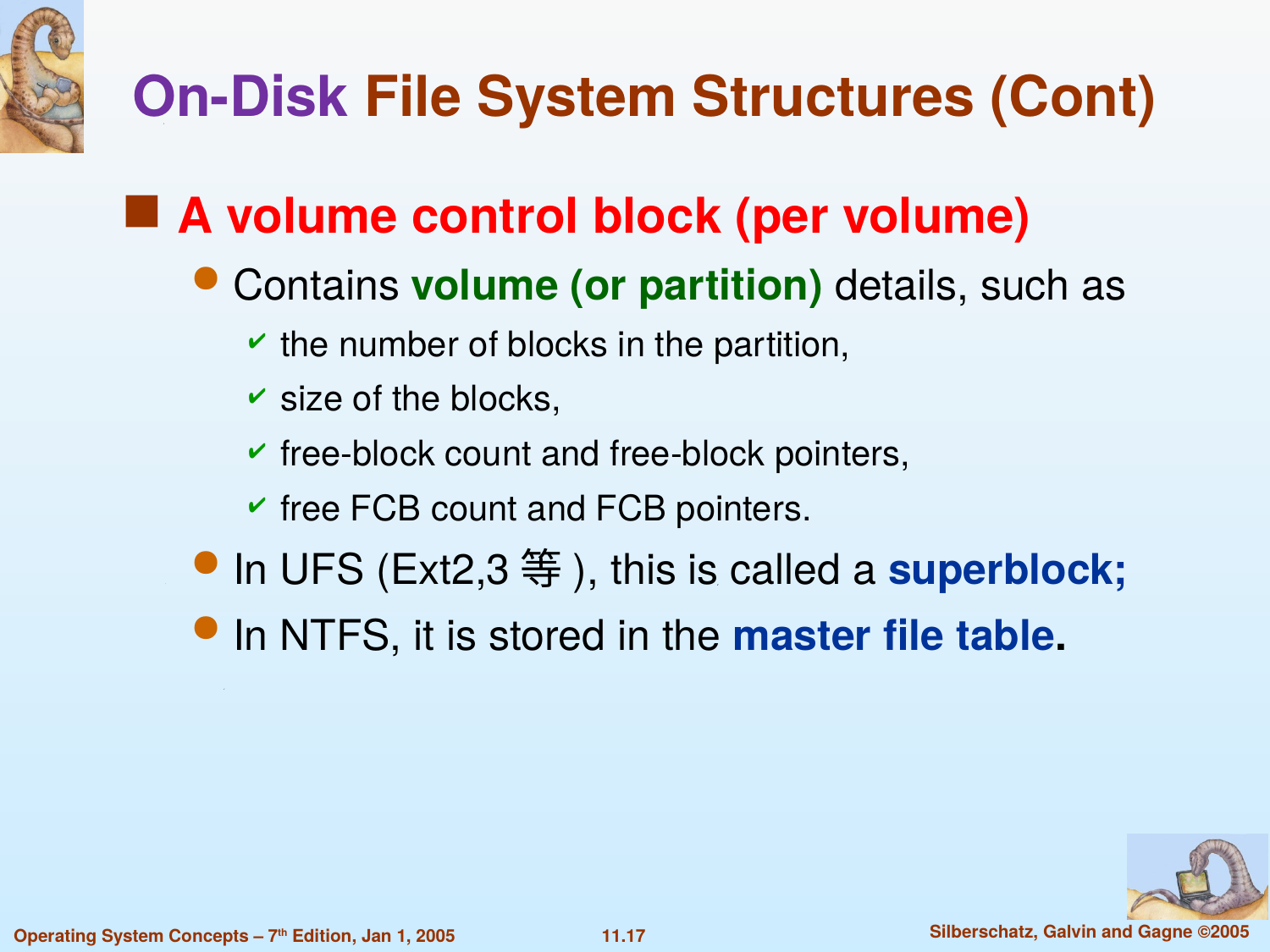

On-Disk File System Structures (Cont)
A volume control block (per volume)
Contains volume (or partition) details, such as
the number of blocks in the partition,
size of the blocks,
free-block count and free-block pointers,
free FCB count and FCB pointers.
In UFS (Ext2,3等), this is called a superblock;
In NTFS, it is stored in the master file table.